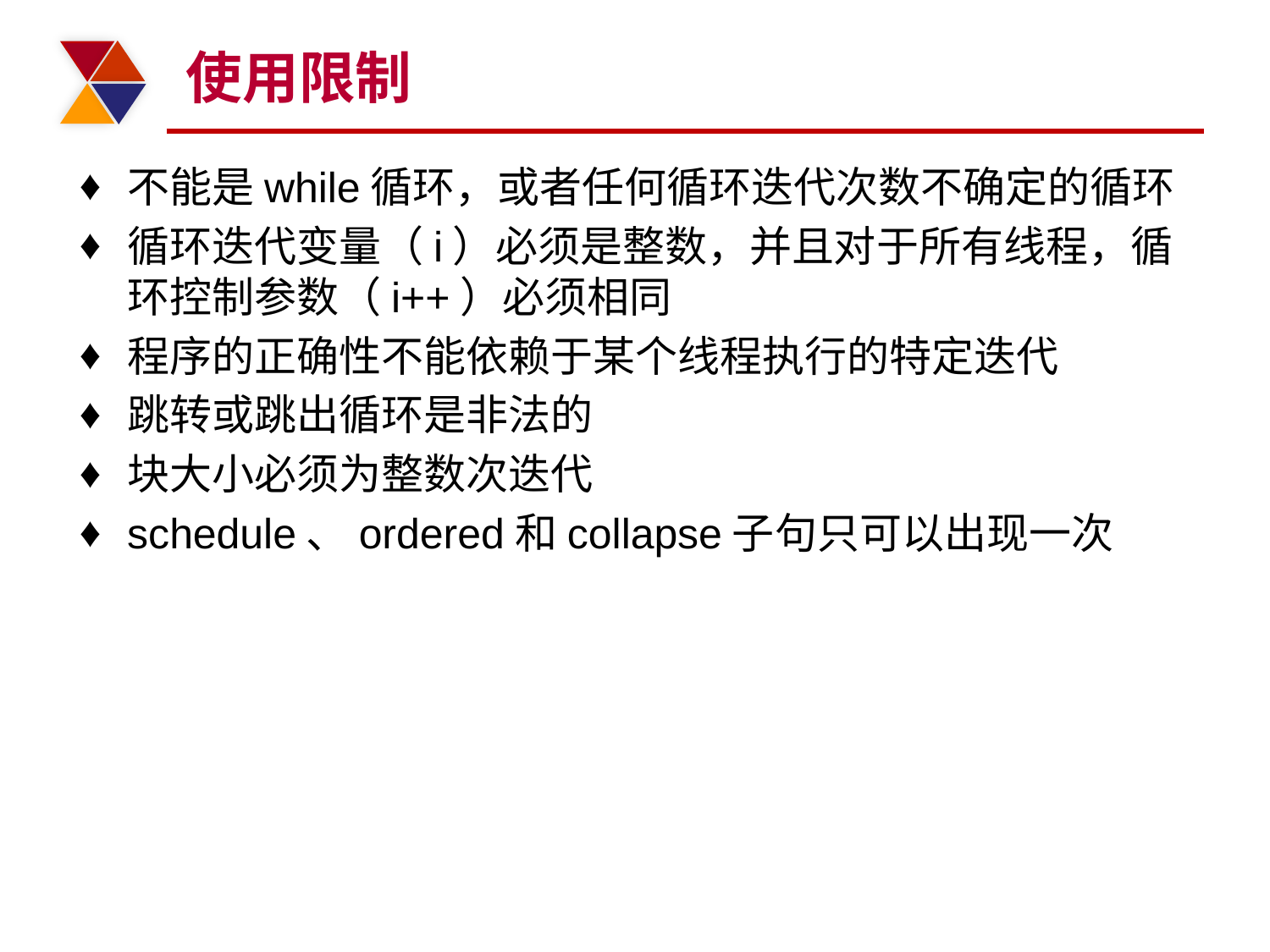

# 使用限制
不能是while循环，或者任何循环迭代次数不确定的循环
循环迭代变量（i）必须是整数，并且对于所有线程，循环控制参数（i++）必须相同
程序的正确性不能依赖于某个线程执行的特定迭代
跳转或跳出循环是非法的
块大小必须为整数次迭代
schedule、ordered和collapse子句只可以出现一次